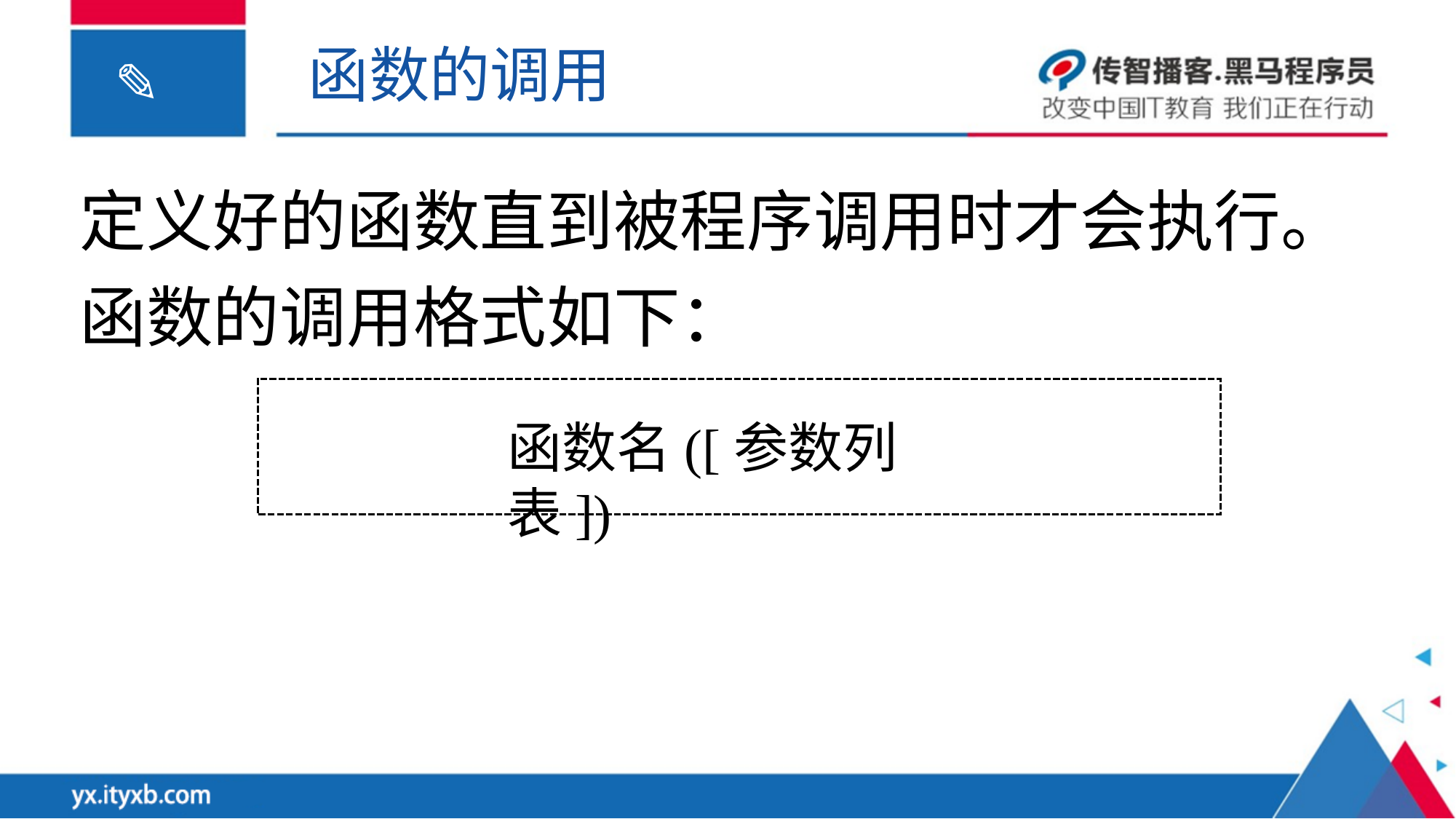

函数的调用
定义好的函数直到被程序调用时才会执行。函数的调用格式如下：

函数名([参数列表])